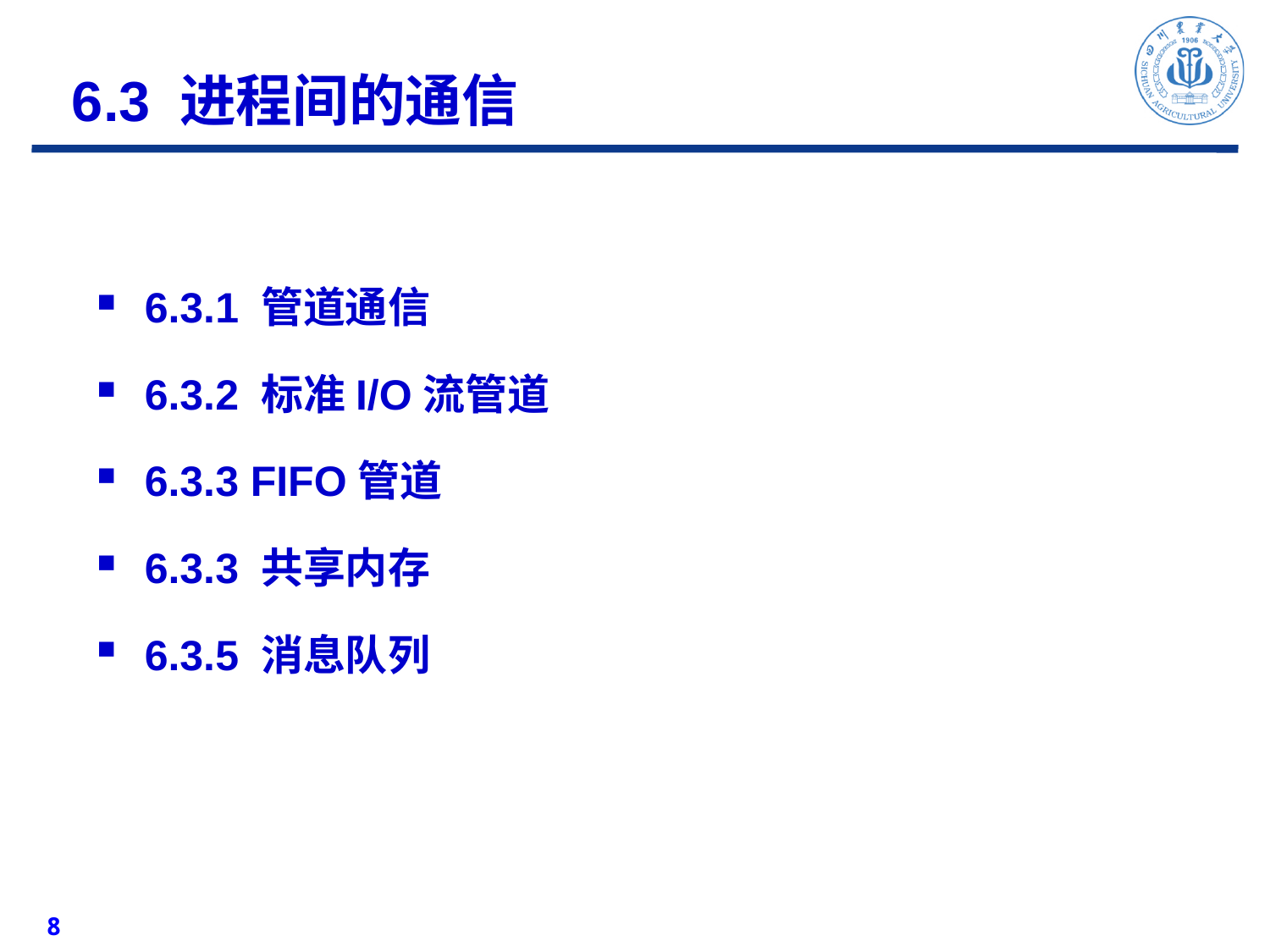

6.3 进程间的通信
6.3.1 管道通信
6.3.2 标准I/O流管道
6.3.3 FIFO管道
6.3.3 共享内存
6.3.5 消息队列